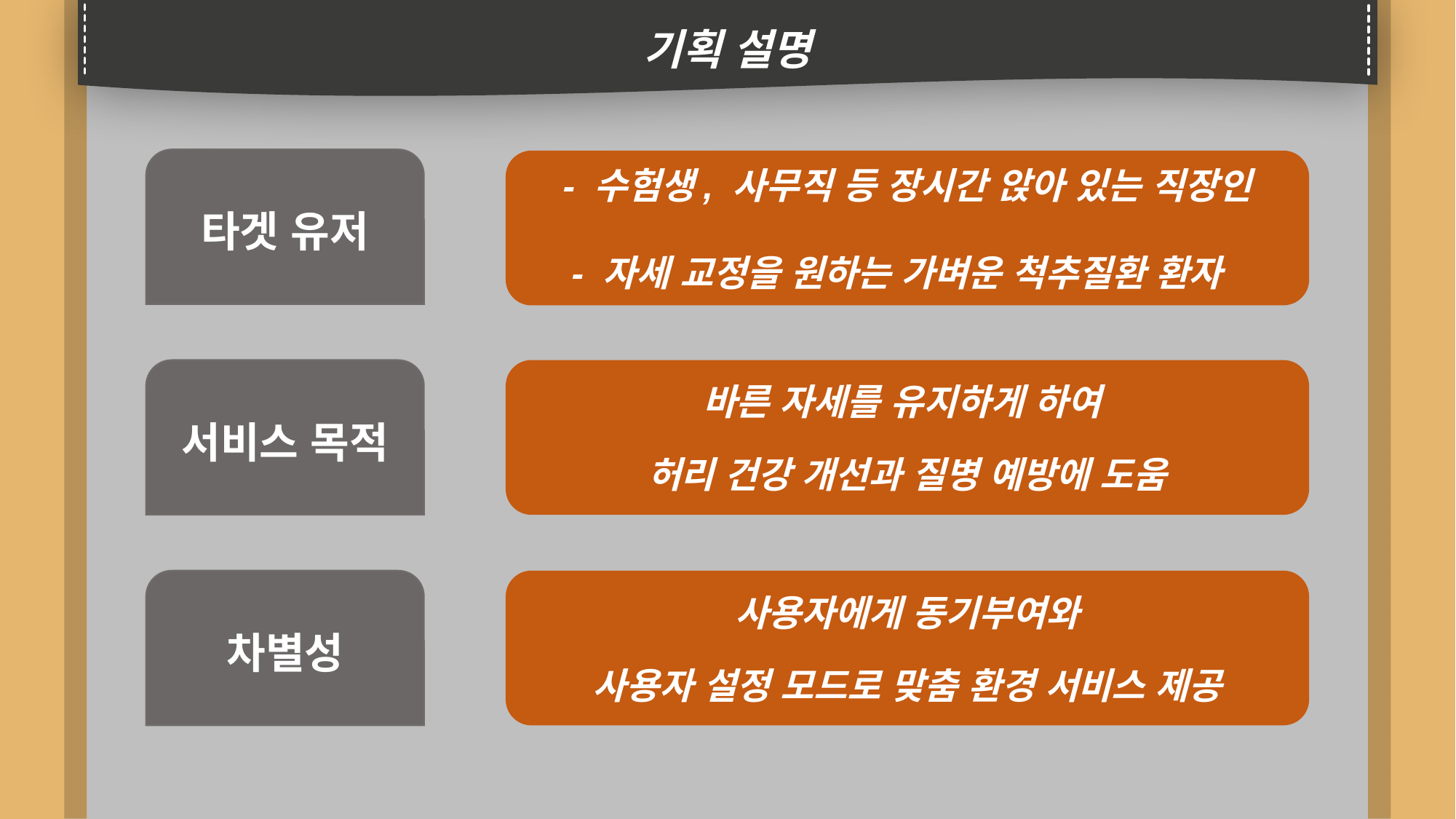

기획 설명

타겟 유저
- 수험생, 사무직 등 장시간 앉아 있는 직장인

- 자세 교정을 원하는 가벼운 척추질환 환자
서비스 목적
바른 자세를 유지하게 하여

허리 건강 개선과 질병 예방에 도움
차별성
사용자에게 동기부여와

사용자 설정 모드로 맞춤 환경 서비스 제공